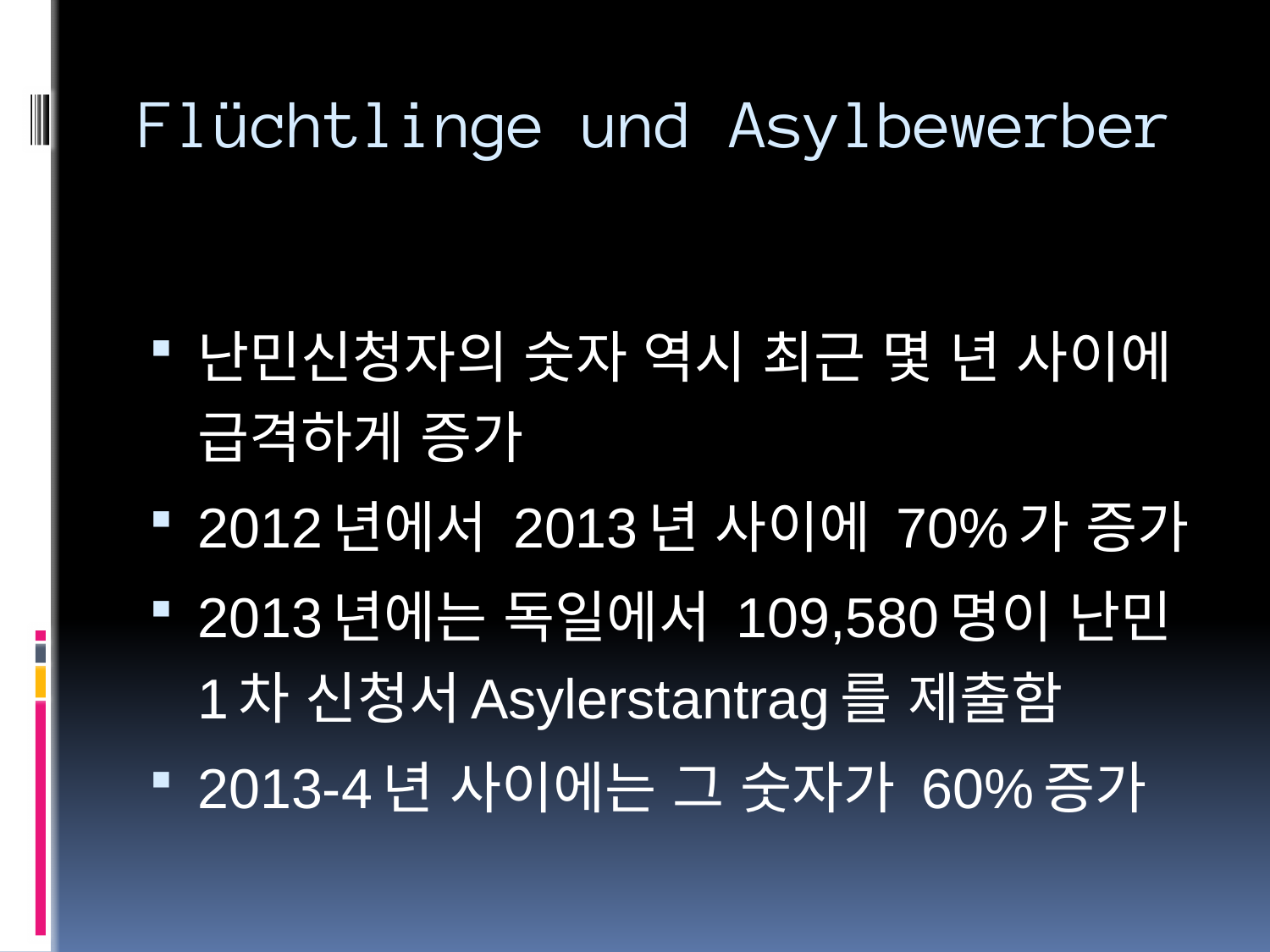

# Flüchtlinge und Asylbewerber

난민신청자의 숫자 역시 최근 몇 년 사이에 급격하게 증가
2012년에서 2013년 사이에 70%가 증가
2013년에는 독일에서 109,580명이 난민1차 신청서Asylerstantrag를 제출함
2013-4년 사이에는 그 숫자가 60%증가